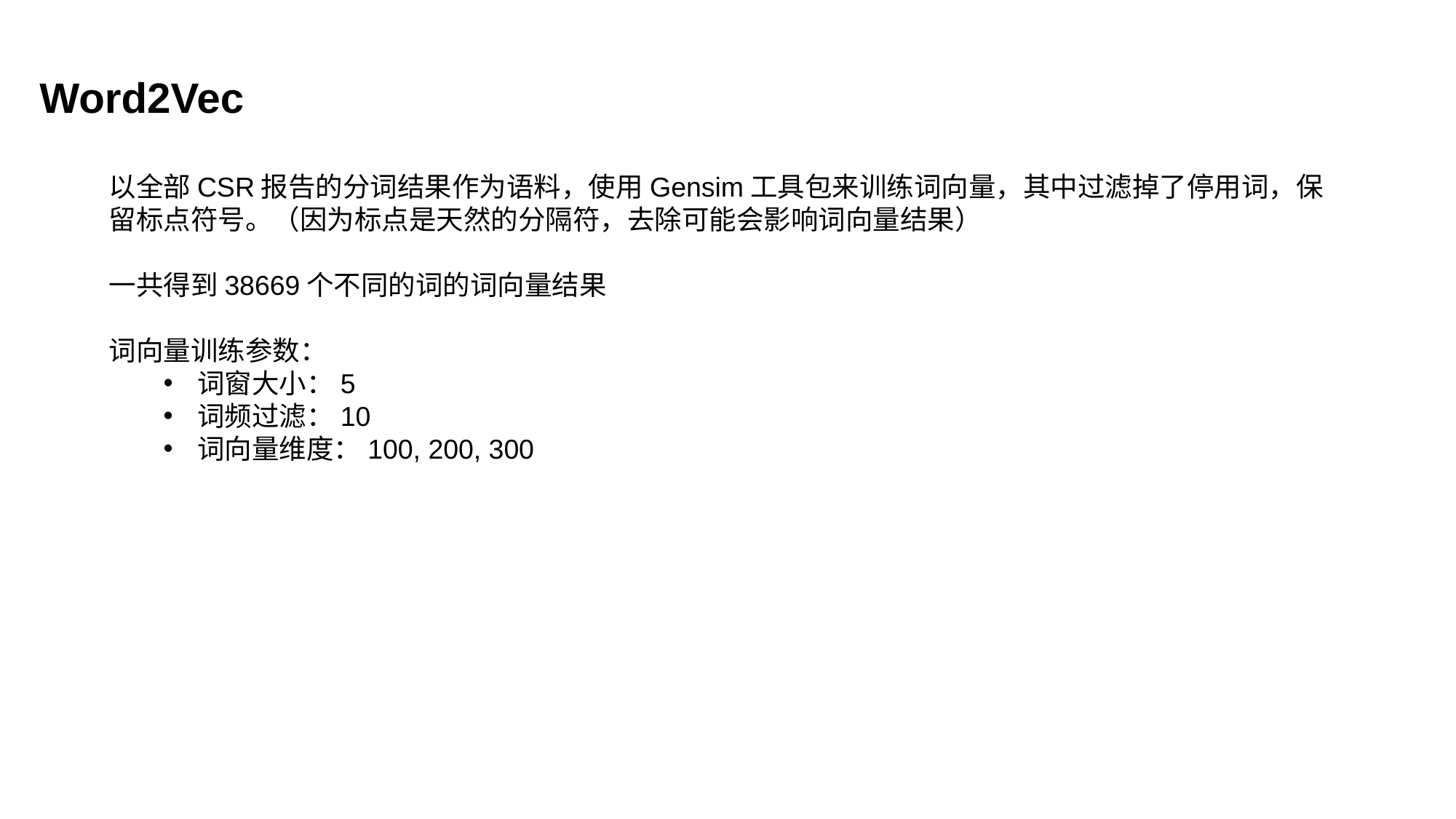

Word2Vec
以全部CSR报告的分词结果作为语料，使用Gensim工具包来训练词向量，其中过滤掉了停用词，保留标点符号。（因为标点是天然的分隔符，去除可能会影响词向量结果）

一共得到38669个不同的词的词向量结果

词向量训练参数：
词窗大小：5
词频过滤：10
词向量维度：100, 200, 300